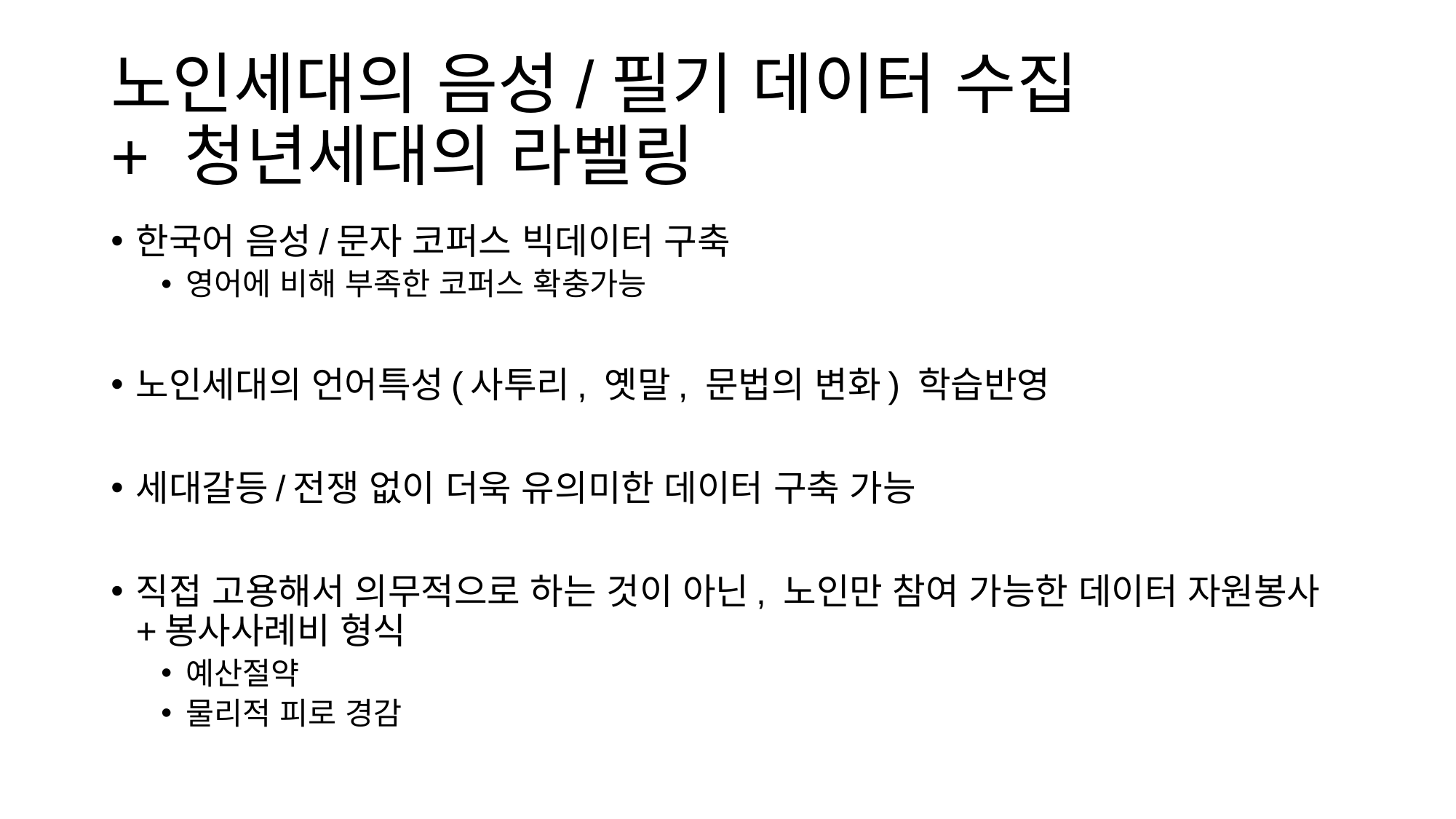

# 노인세대의 음성/필기 데이터 수집 + 청년세대의 라벨링
한국어 음성/문자 코퍼스 빅데이터 구축
영어에 비해 부족한 코퍼스 확충가능

노인세대의 언어특성(사투리, 옛말, 문법의 변화) 학습반영

세대갈등/전쟁 없이 더욱 유의미한 데이터 구축 가능

직접 고용해서 의무적으로 하는 것이 아닌, 노인만 참여 가능한 데이터 자원봉사+봉사사례비 형식
예산절약
물리적 피로 경감